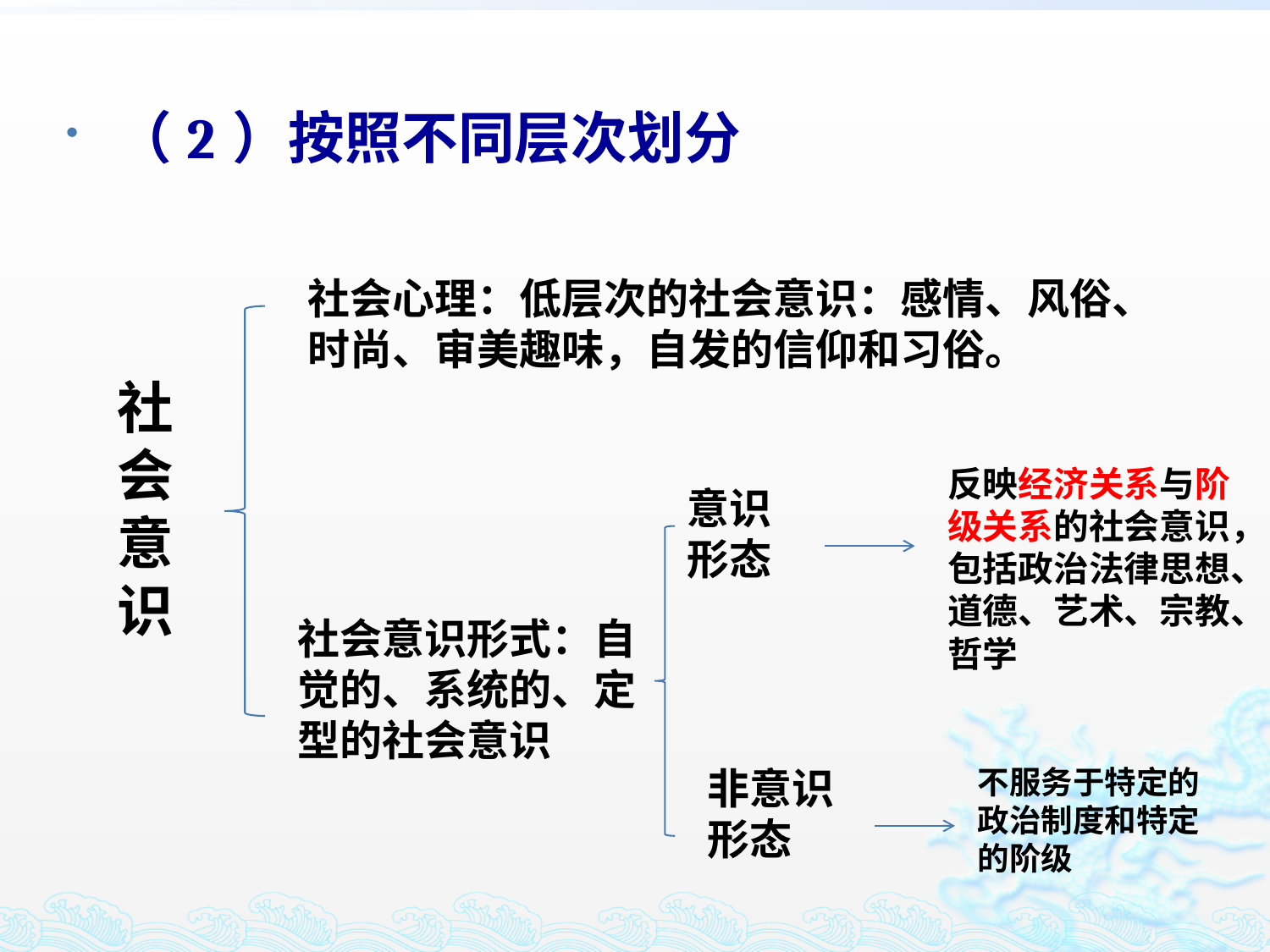

（2）按照不同层次划分
社会心理：低层次的社会意识：感情、风俗、时尚、审美趣味，自发的信仰和习俗。

社会意识
反映经济关系与阶级关系的社会意识，包括政治法律思想、道德、艺术、宗教、哲学
意识
形态

社会意识形式：自觉的、系统的、定型的社会意识
非意识形态
不服务于特定的政治制度和特定的阶级